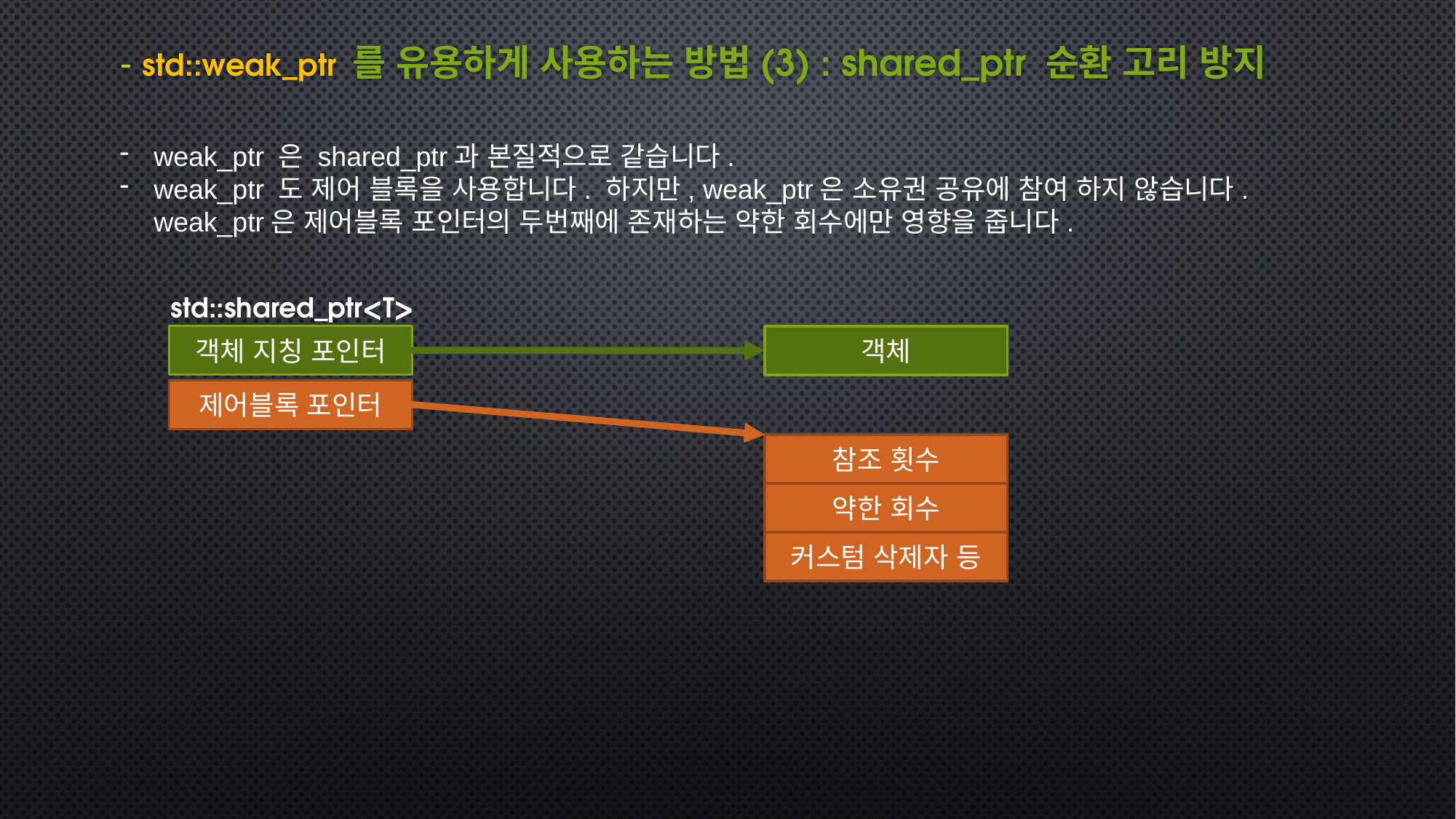

- std::weak_ptr 를 유용하게 사용하는 방법(3) : shared_ptr 순환 고리 방지
weak_ptr 은 shared_ptr과 본질적으로 같습니다.
weak_ptr 도 제어 블록을 사용합니다. 하지만, weak_ptr은 소유권 공유에 참여 하지 않습니다. weak_ptr은 제어블록 포인터의 두번째에 존재하는 약한 회수에만 영향을 줍니다.
std::shared_ptr<T>
객체 지칭 포인터
객체
제어블록 포인터
참조 횟수
약한 회수
커스텀 삭제자 등